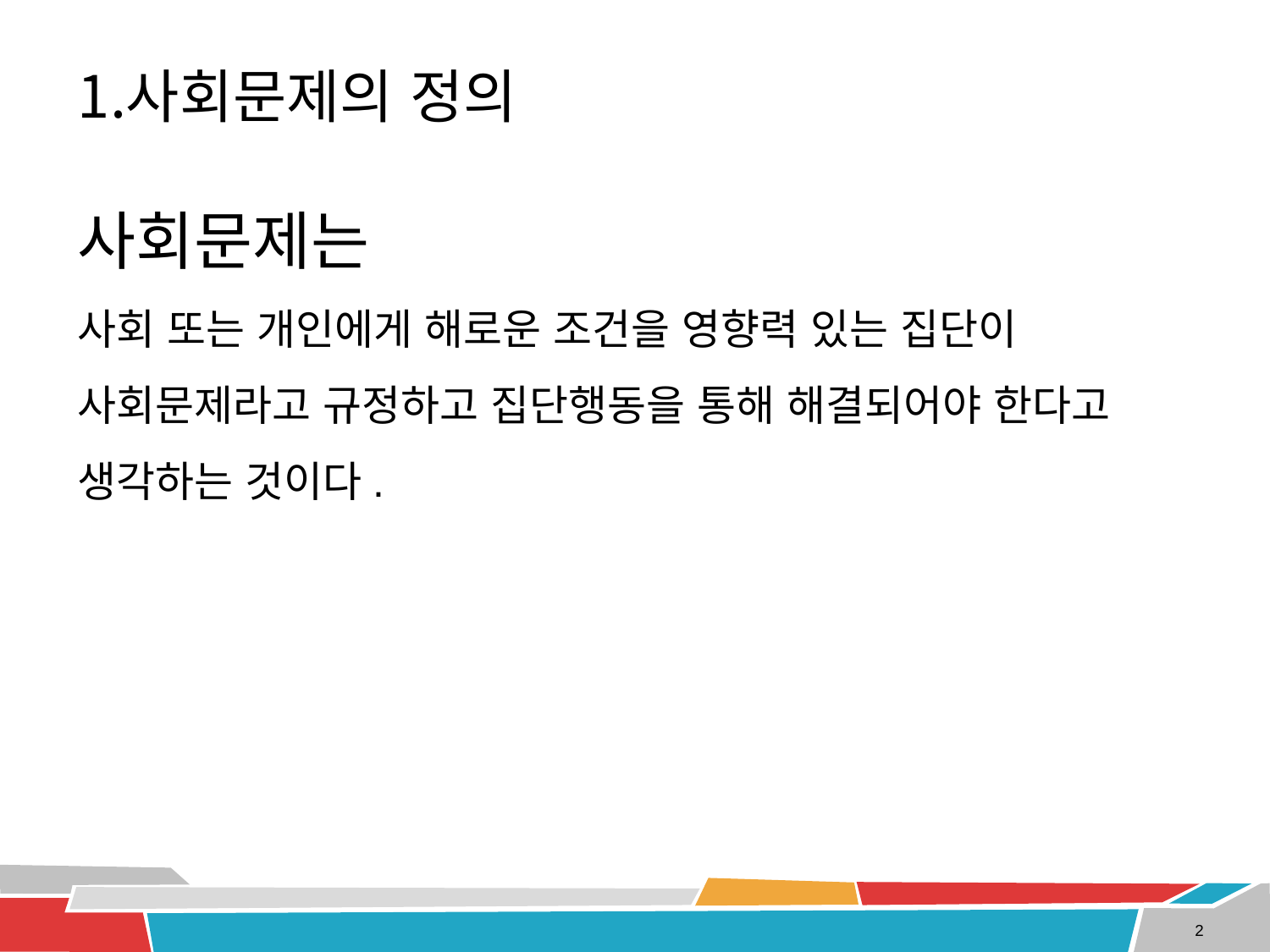

# 사회문제의 정의
사회문제는
사회 또는 개인에게 해로운 조건을 영향력 있는 집단이 사회문제라고 규정하고 집단행동을 통해 해결되어야 한다고 생각하는 것이다.

2